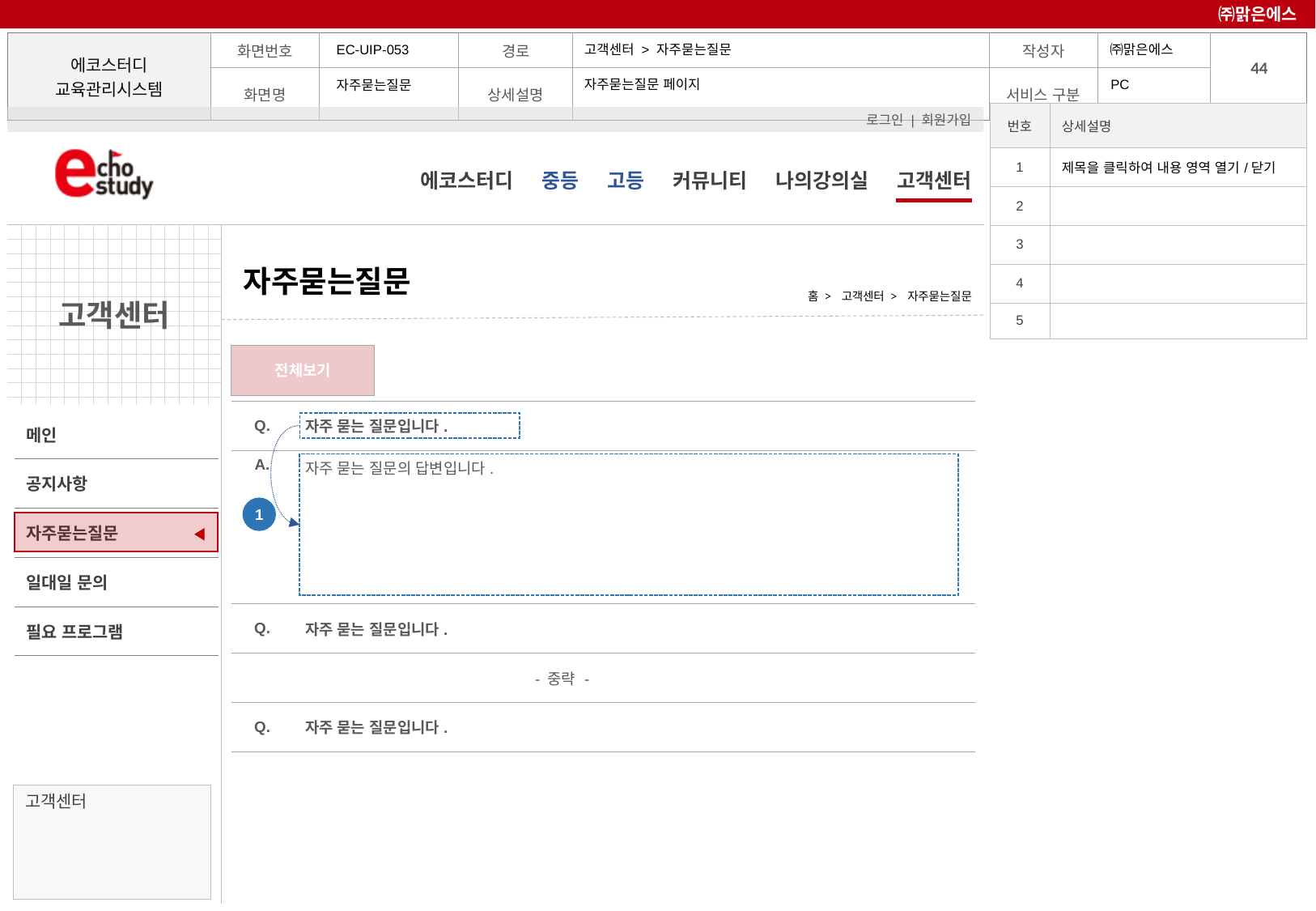

㈜맑은에스
고객센터 > 자주묻는질문
EC-UIP-053
PC
자주묻는질문 페이지
자주묻는질문
| 번호 | 상세설명 |
| --- | --- |
| 1 | 제목을 클릭하여 내용 영역 열기/닫기 |
| 2 |  |
| 3 |  |
| 4 |  |
| 5 |  |
# 자주묻는질문
홈 > 고객센터 > 자주묻는질문
전체보기
| Q. | 자주 묻는 질문입니다. |  |
| --- | --- | --- |
| A. | 자주 묻는 질문의 답변입니다. |  |
| Q. | 자주 묻는 질문입니다. |  |
|  | - 중략 - |  |
| Q. | 자주 묻는 질문입니다. |  |

1
◀